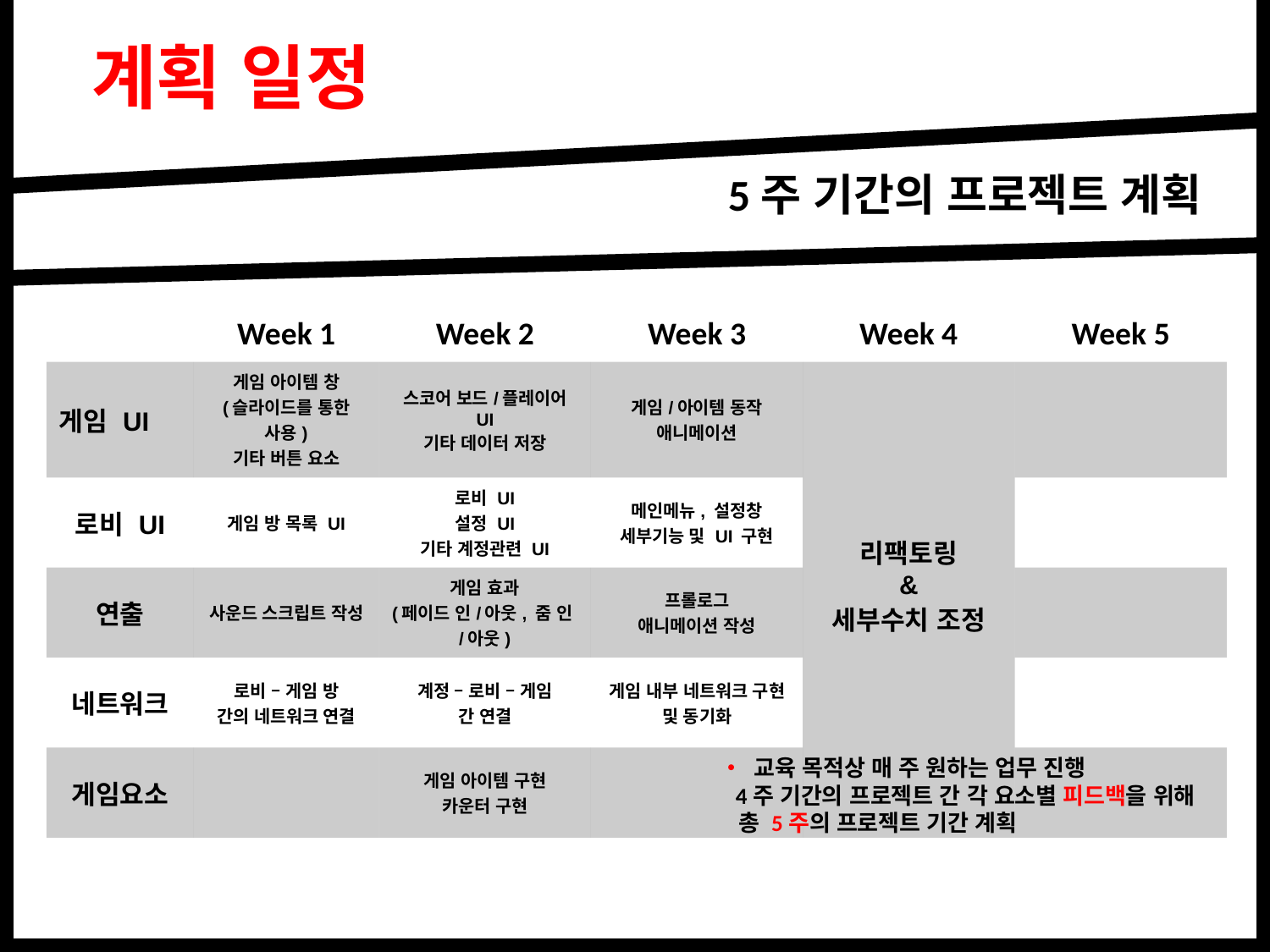

계획 일정
5주 기간의 프로젝트 계획
|  | Week 1 | Week 2 | Week 3 | Week 4 | Week 5 |
| --- | --- | --- | --- | --- | --- |
| 게임 UI | 게임 아이템 창 (슬라이드를 통한 사용) 기타 버튼 요소 | 스코어 보드/플레이어 UI 기타 데이터 저장 | 게임/아이템 동작 애니메이션 | 리팩토링 & 세부수치 조정 |  |
| 로비 UI | 게임 방 목록 UI | 로비 UI 설정 UI 기타 계정관련 UI | 메인메뉴, 설정창 세부기능 및 UI 구현 |  |  |
| 연출 | 사운드 스크립트 작성 | 게임 효과 (페이드 인/아웃, 줌 인/아웃) | 프롤로그 애니메이션 작성 |  |  |
| 네트워크 | 로비 – 게임 방 간의 네트워크 연결 | 계정 – 로비 – 게임 간 연결 | 게임 내부 네트워크 구현 및 동기화 |  |  |
| 게임요소 |  | 게임 아이템 구현 카운터 구현 |  |  |  |
• 교육 목적상 매 주 원하는 업무 진행
   4주 기간의 프로젝트 간 각 요소별 피드백을 위해
  총 5주의 프로젝트 기간 계획